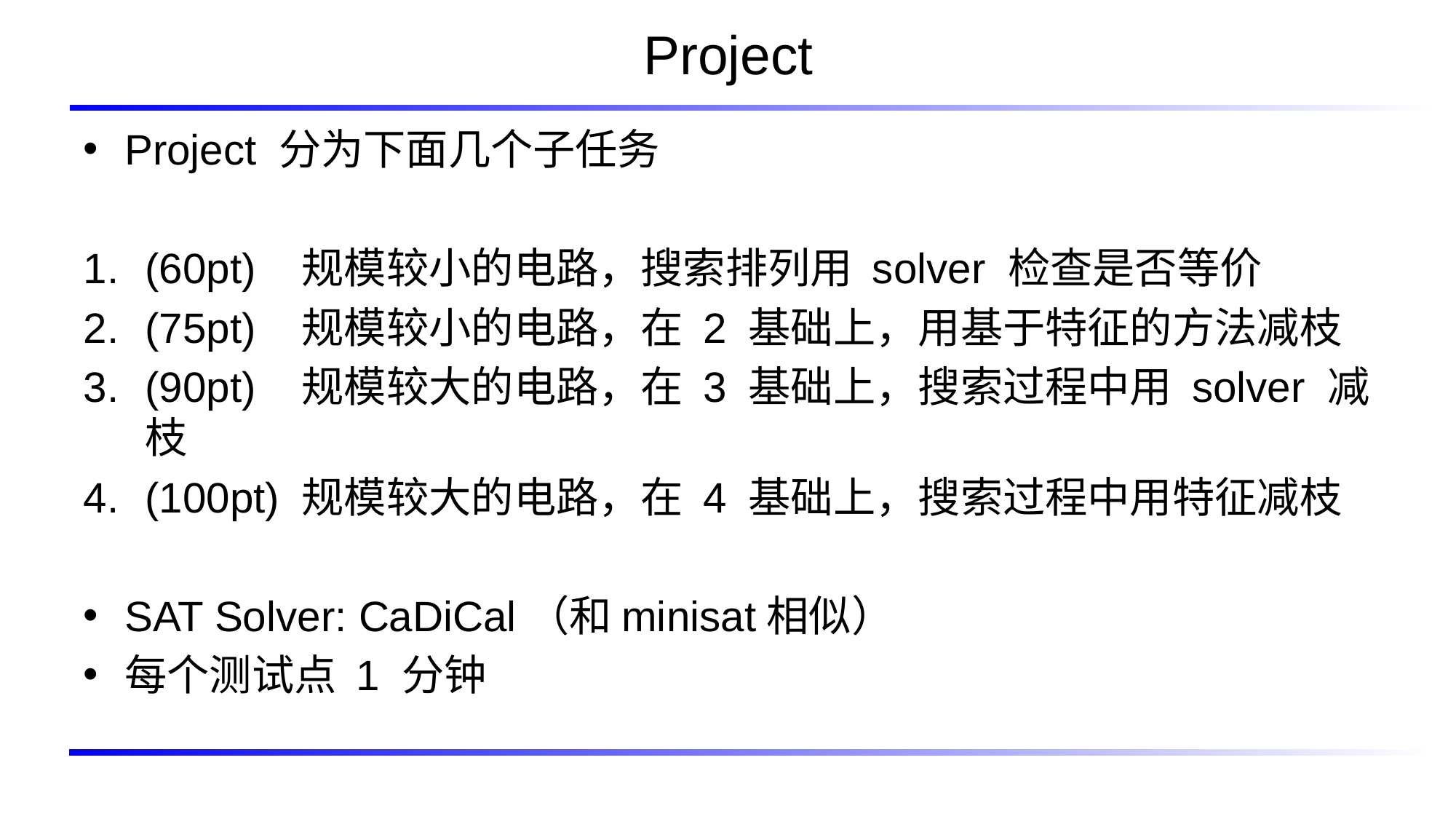

# Project
Project 分为下面几个子任务

(60pt)   规模较小的电路，搜索排列用 solver 检查是否等价
(75pt)   规模较小的电路，在 2 基础上，用基于特征的方法减枝
(90pt)   规模较大的电路，在 3 基础上，搜索过程中用 solver 减枝
(100pt) 规模较大的电路，在 4 基础上，搜索过程中用特征减枝

SAT Solver: CaDiCal（和minisat相似）
每个测试点 1 分钟